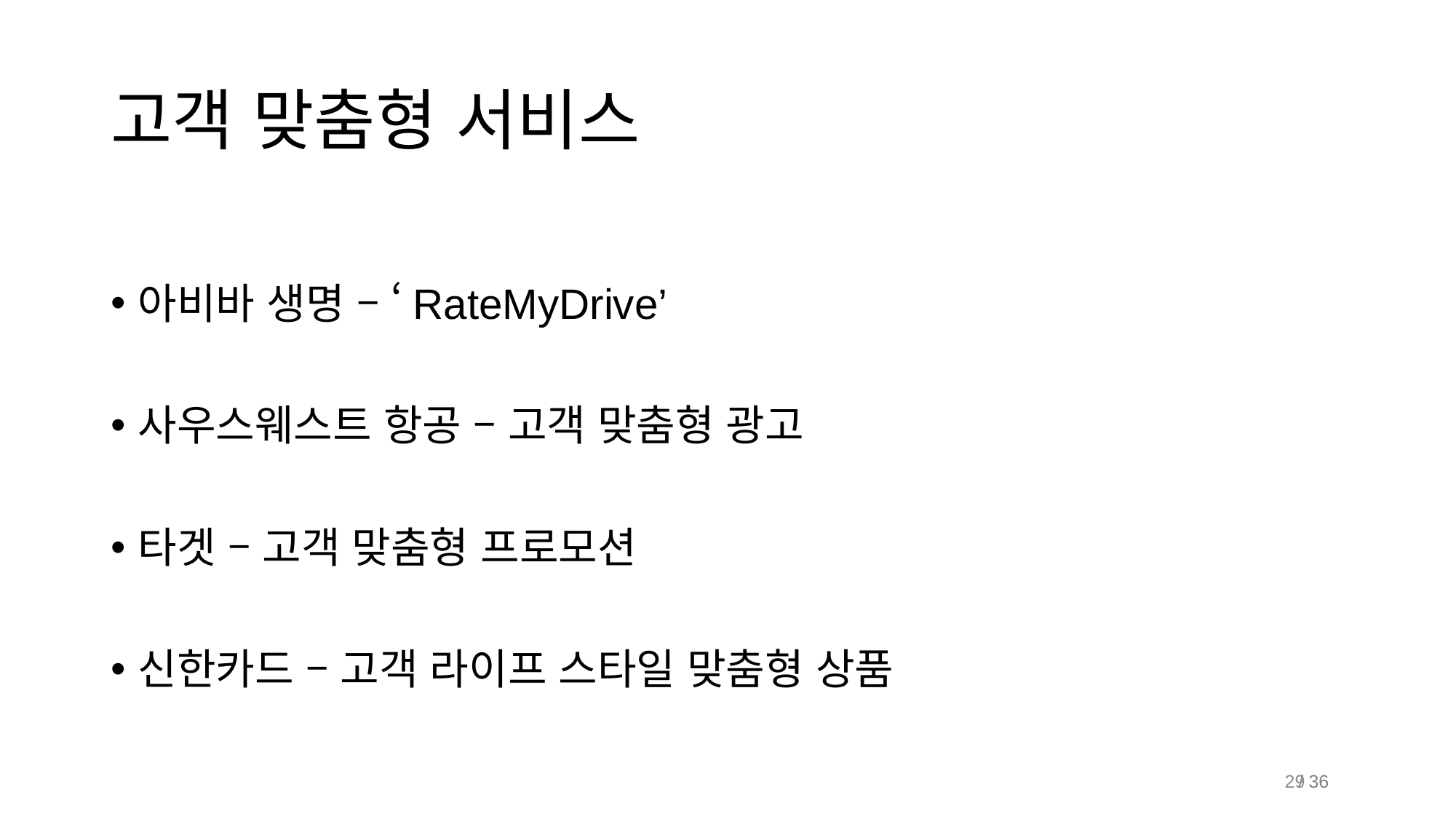

# 고객 맞춤형 서비스

아비바 생명 – ‘RateMyDrive’

사우스웨스트 항공 – 고객 맞춤형 광고

타겟 – 고객 맞춤형 프로모션

신한카드 – 고객 라이프 스타일 맞춤형 상품

29